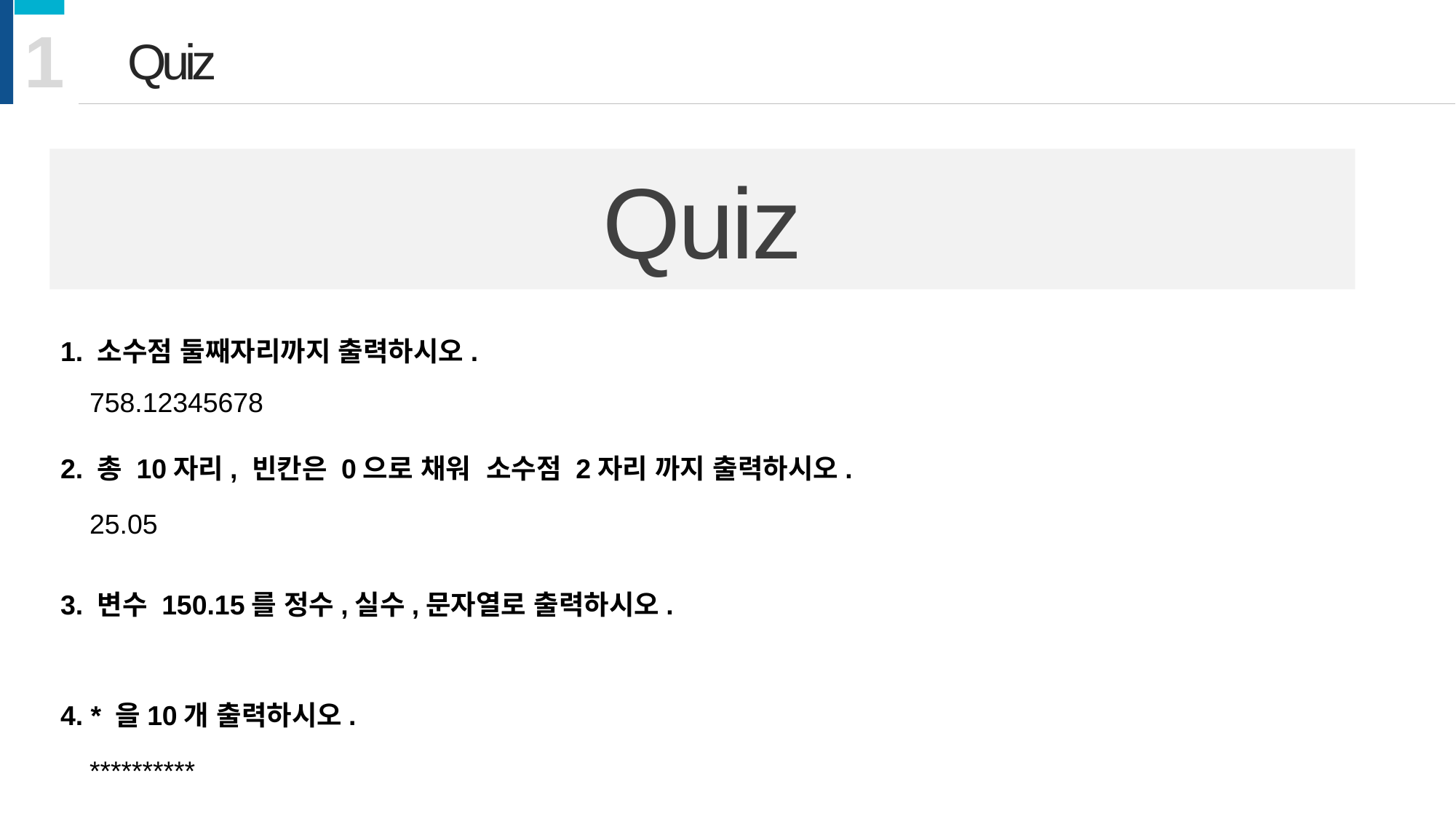

1
Quiz
Quiz
1. 소수점 둘째자리까지 출력하시오.
758.12345678
2. 총 10자리, 빈칸은 0으로 채워  소수점 2자리 까지 출력하시오.
25.05
3. 변수 150.15를 정수,실수,문자열로 출력하시오.
4. * 을10개 출력하시오.
**********